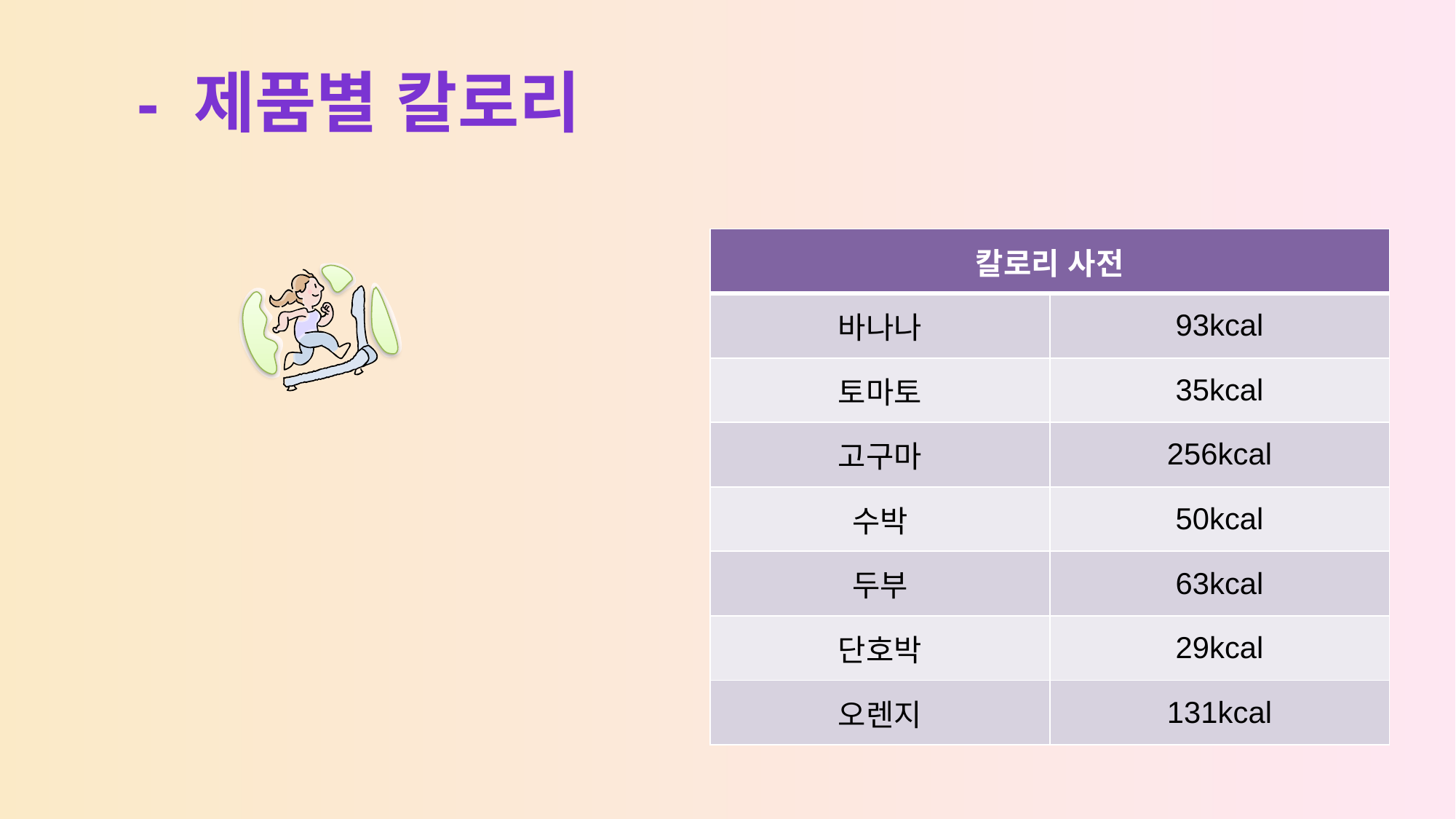

# - 제품별 칼로리
| 칼로리 사전 |  |
| --- | --- |
| 바나나 | 93kcal |
| 토마토 | 35kcal |
| 고구마 | 256kcal |
| 수박 | 50kcal |
| 두부 | 63kcal |
| 단호박 | 29kcal |
| 오렌지 | 131kcal |